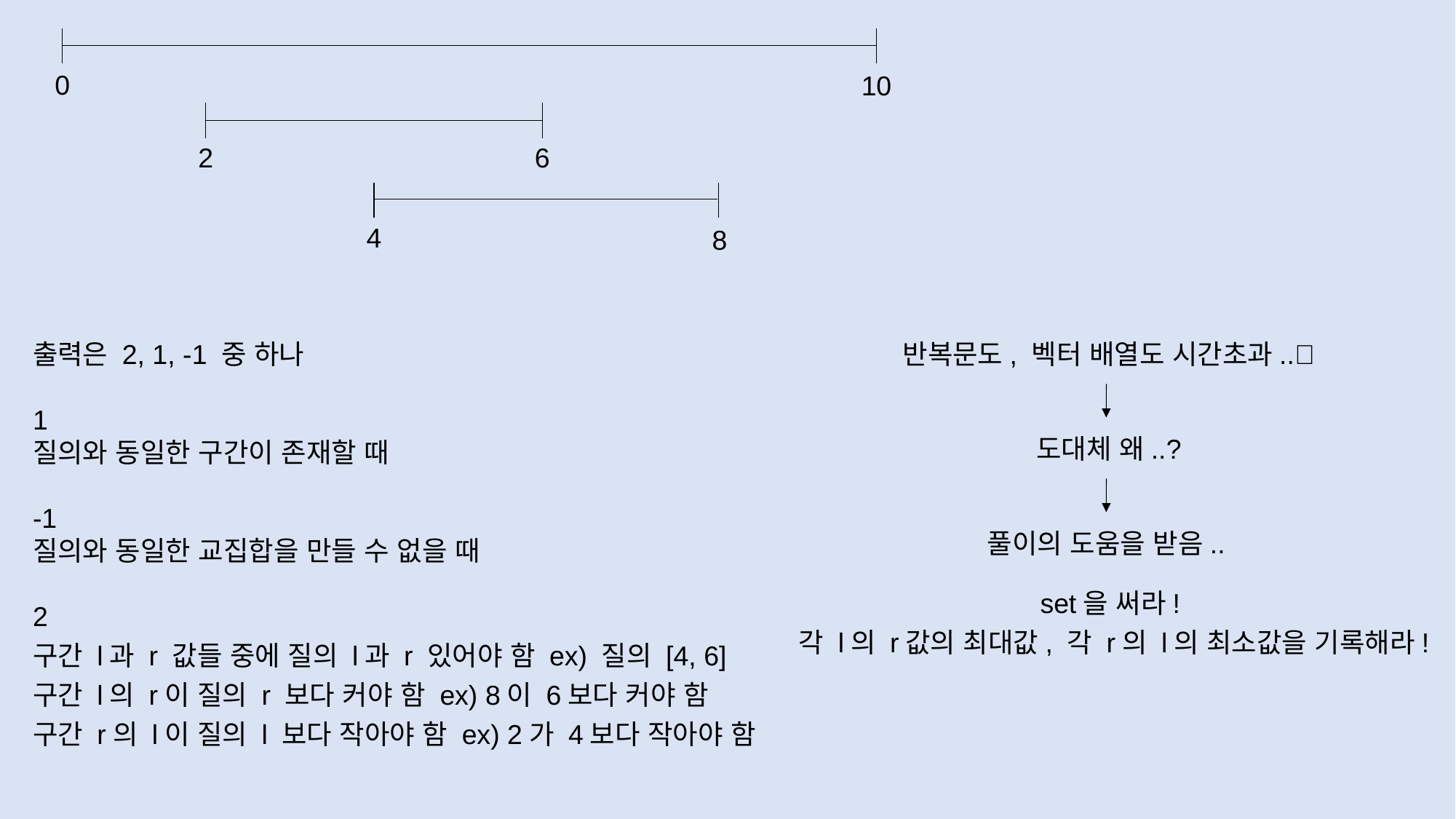

0
10
2
6
4
8
출력은 2, 1, -1 중 하나

1
질의와 동일한 구간이 존재할 때

-1
질의와 동일한 교집합을 만들 수 없을 때

2
구간 l과 r 값들 중에 질의 l과 r 있어야 함 ex) 질의 [4, 6]
구간 l의 r이 질의 r 보다 커야 함 ex) 8이 6보다 커야 함
구간 r의 l이 질의 l 보다 작아야 함 ex) 2가 4보다 작아야 함
반복문도, 벡터 배열도 시간초과..🥲
도대체 왜..?
풀이의 도움을 받음..
set을 써라!
각 l의 r값의 최대값, 각 r의 l의 최소값을 기록해라!